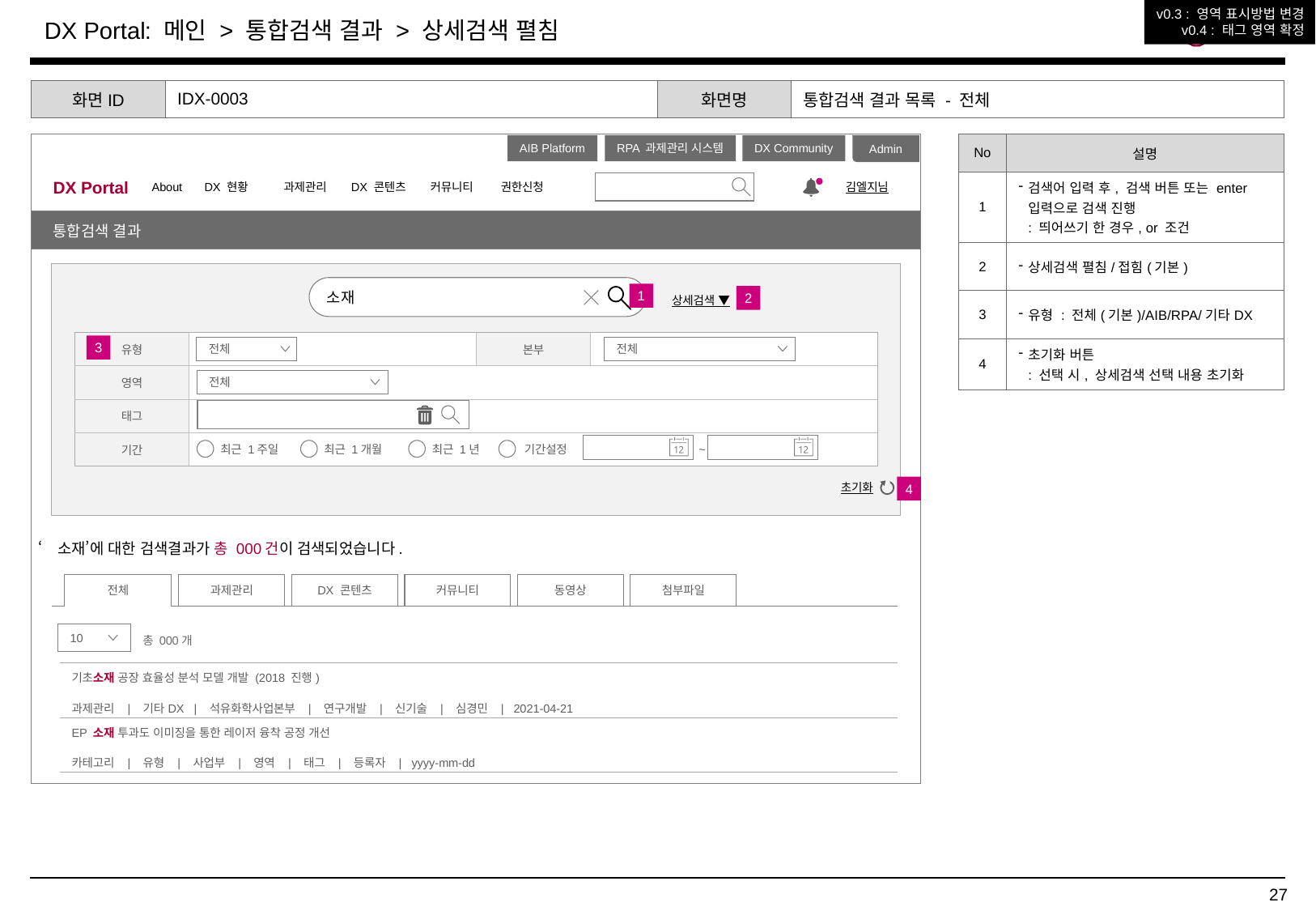

v0.3 : 영역 표시방법 변경
v0.4 : 태그 영역 확정
: 메인 > 통합검색 결과 > 상세검색 펼침
| 화면ID | IDX-0003 | 화면명 | 통합검색 결과 목록 - 전체 |
| --- | --- | --- | --- |
| No | 설명 |
| --- | --- |
| 1 | 검색어 입력 후, 검색 버튼 또는 enter 입력으로 검색 진행 : 띄어쓰기 한 경우, or 조건 |
| 2 | 상세검색 펼침/접힘(기본) |
| 3 | 유형 : 전체(기본)/AIB/RPA/기타DX |
| 4 | 초기화 버튼 : 선택 시, 상세검색 선택 내용 초기화 |

Admin
DX Portal

About
DX 현황
과제관리
DX 콘텐츠
커뮤니티
권한신청
김엘지님

AIB Platform
RPA 과제관리 시스템
DX Community
공지사항

통합검색 결과

소재

1
2
상세검색 ▼

| 유형 |  | 본부 |  |
| --- | --- | --- | --- |
| 영역 |  |  |  |
| 태그 |  |  |  |
| 기간 |  |  |  |
3
전체

전체

전체

최근 1주일

최근 1개월

최근 1년

기간설정
~

초기화

4
‘소재’에 대한 검색결과가 총 000건이 검색되었습니다.
전체
DX 콘텐츠
커뮤니티
동영상
첨부파일
과제관리
10

총 000개
| 기초소재 공장 효율성 분석 모델 개발 (2018 진행) 과제관리 | 기타DX | 석유화학사업본부 | 연구개발 | 신기술 | 심경민 | 2021-04-21 |
| --- |
| EP 소재 투과도 이미징을 통한 레이저 융착 공정 개선 카테고리 | 유형 | 사업부 | 영역 | 태그 | 등록자 | yyyy-mm-dd |